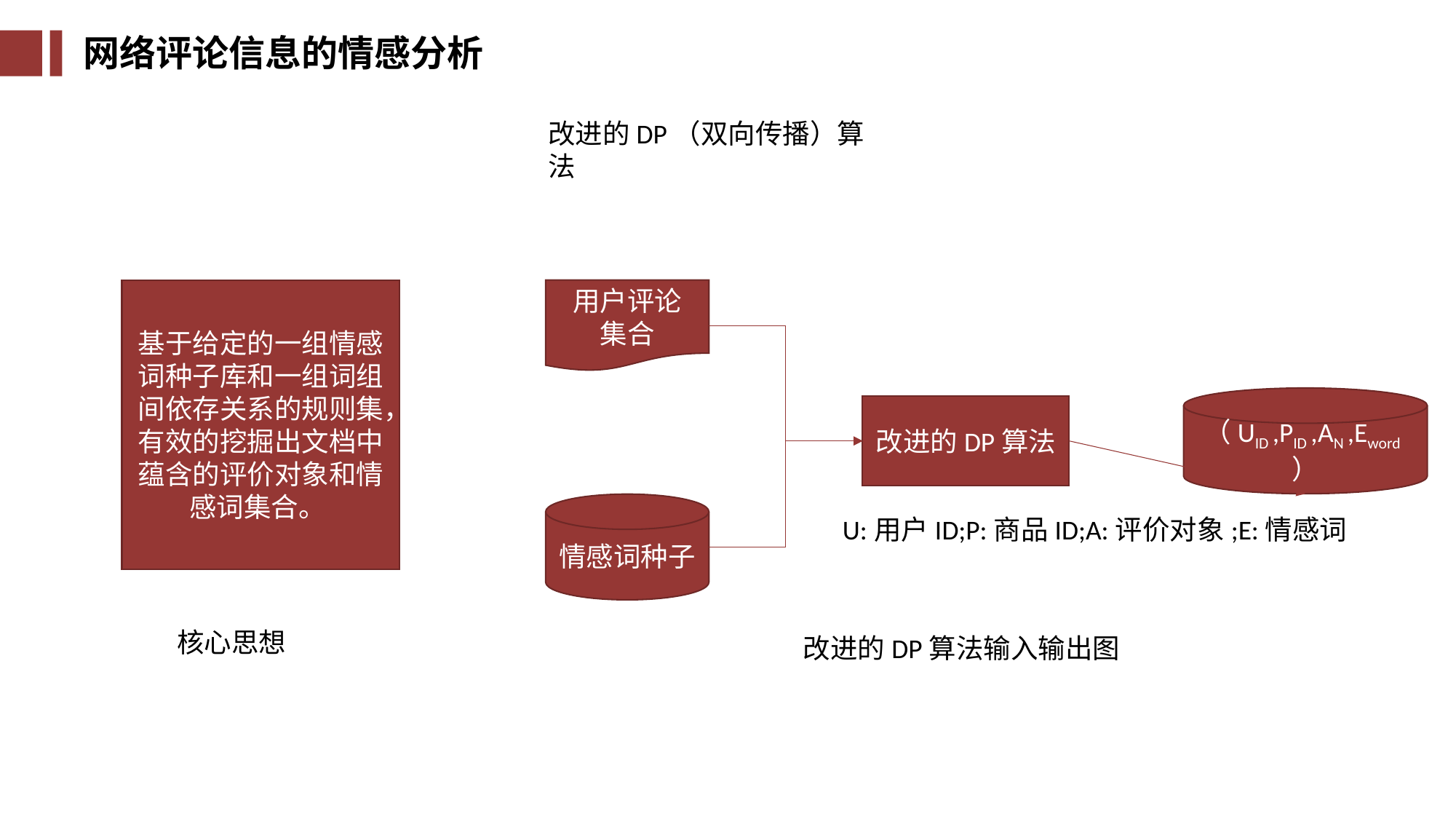

网络评论信息的情感分析

改进的DP（双向传播）算法
基于给定的一组情感词种子库和一组词组间依存关系的规则集，有效的挖掘出文档中蕴含的评价对象和情感词集合。
用户评论
集合
（UID ,PID ,AN ,Eword）
改进的DP算法
情感词种子
U:用户ID;P:商品ID;A:评价对象;E:情感词
核心思想
改进的DP算法输入输出图